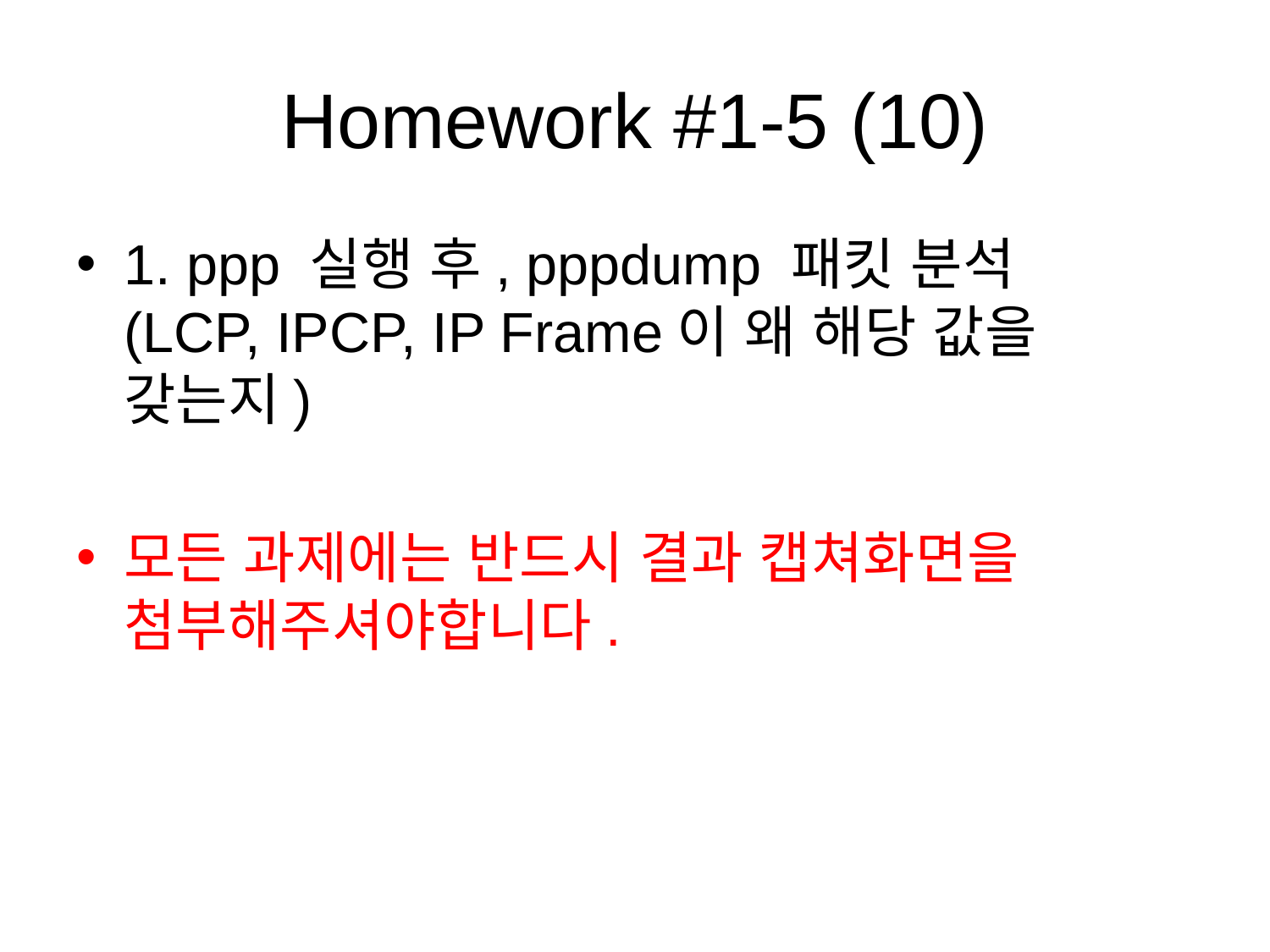

# Homework #1-5 (10)
1. ppp 실행 후, pppdump 패킷 분석
(LCP, IPCP, IP Frame이 왜 해당 값을 갖는지)

모든 과제에는 반드시 결과 캡쳐화면을 첨부해주셔야합니다.